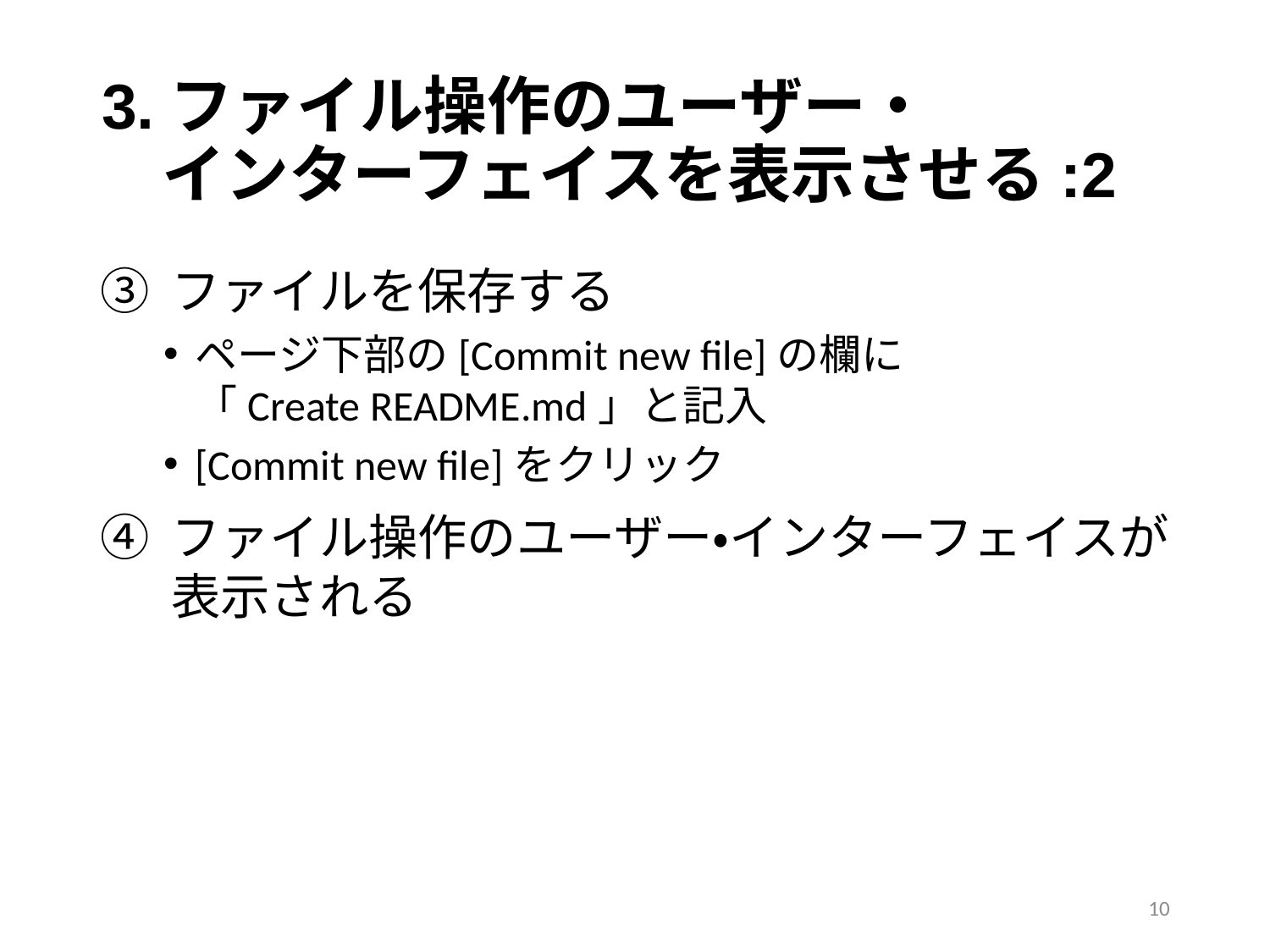

# 3.ファイル操作のユーザー・ インターフェイスを表示させる:2
ファイルを保存する
ページ下部の[Commit new file]の欄に
「Create README.md」と記入
[Commit new file]をクリック
ファイル操作のユーザー・インターフェイスが表示される
10